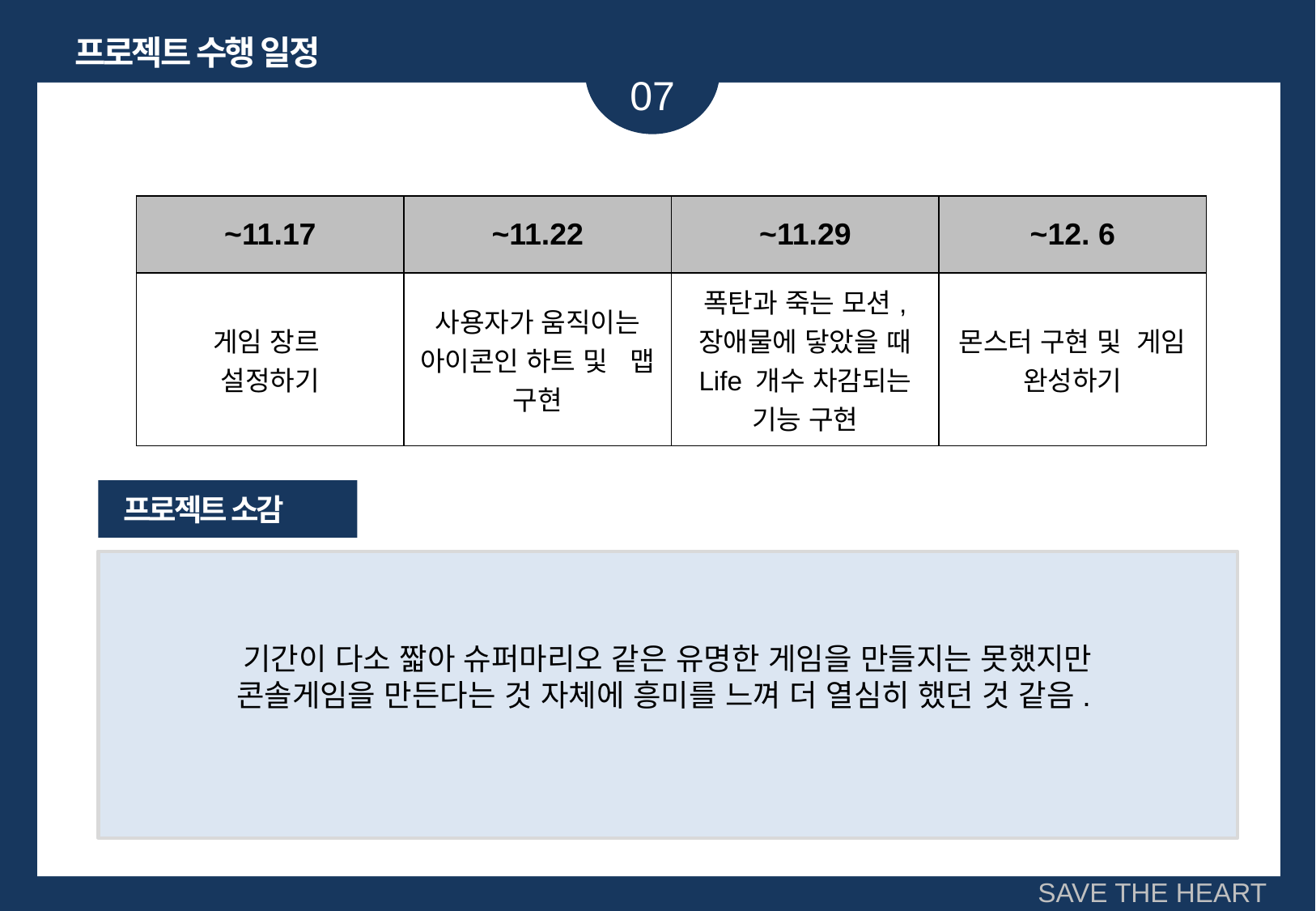

프로젝트 수행 일정
07

| ~11.17 | ~11.22 | ~11.29 | ~12. 6 |
| --- | --- | --- | --- |
| 게임 장르 설정하기 | 사용자가 움직이는 아이콘인 하트 및 맵 구현 | 폭탄과 죽는 모션, 장애물에 닿았을 때 Life 개수 차감되는 기능 구현 | 몬스터 구현 및 게임 완성하기 |

프로젝트 소감
기간이 다소 짧아 슈퍼마리오 같은 유명한 게임을 만들지는 못했지만
콘솔게임을 만든다는 것 자체에 흥미를 느껴 더 열심히 했던 것 같음.

SAVE THE HEART